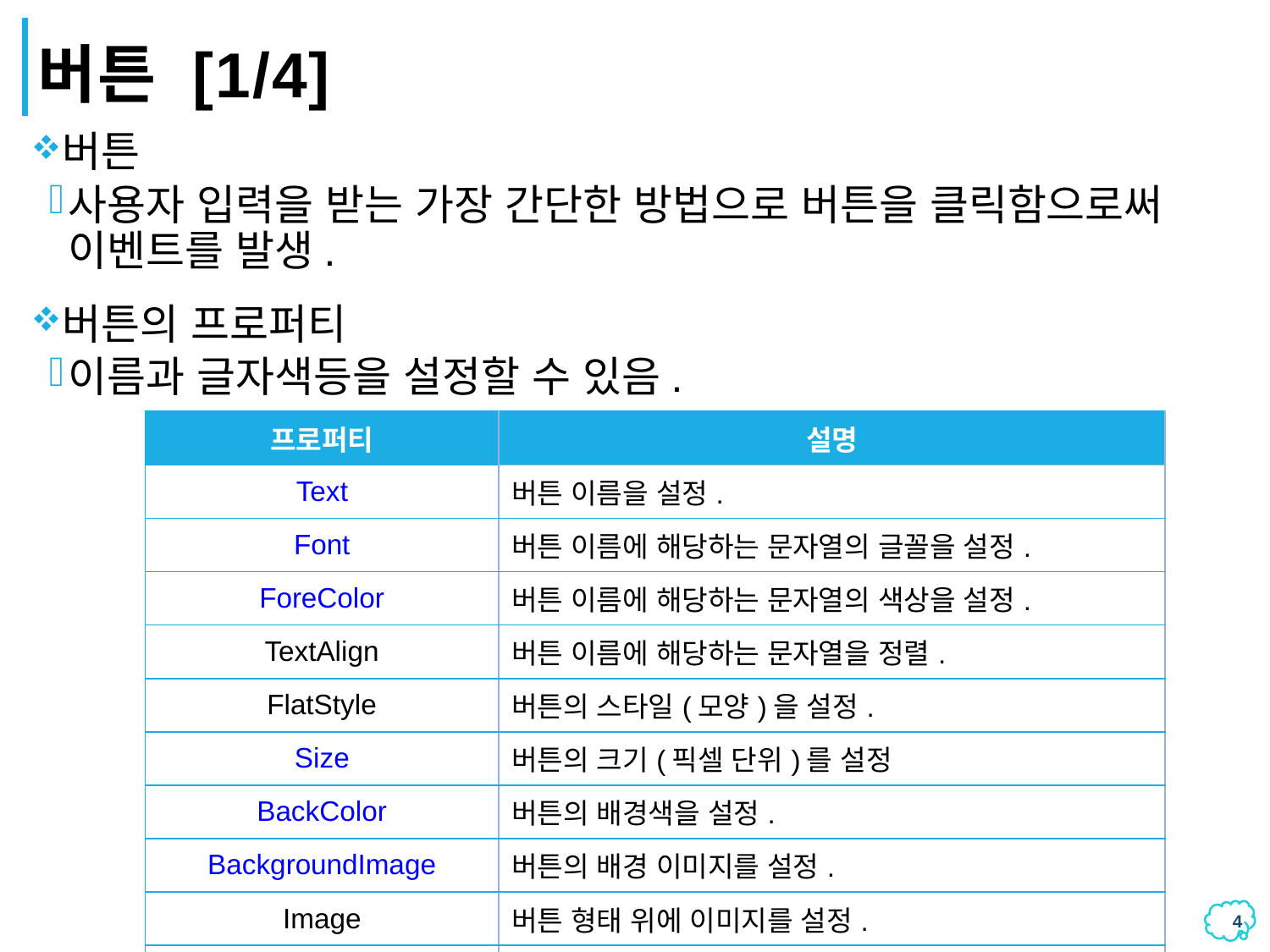

# 버튼 [1/4]
버튼
사용자 입력을 받는 가장 간단한 방법으로 버튼을 클릭함으로써 이벤트를 발생.
버튼의 프로퍼티
이름과 글자색등을 설정할 수 있음.
| 프로퍼티 | 설명 |
| --- | --- |
| Text | 버튼 이름을 설정. |
| Font | 버튼 이름에 해당하는 문자열의 글꼴을 설정. |
| ForeColor | 버튼 이름에 해당하는 문자열의 색상을 설정. |
| TextAlign | 버튼 이름에 해당하는 문자열을 정렬. |
| FlatStyle | 버튼의 스타일(모양)을 설정. |
| Size | 버튼의 크기(픽셀 단위)를 설정 |
| BackColor | 버튼의 배경색을 설정. |
| BackgroundImage | 버튼의 배경 이미지를 설정. |
| Image | 버튼 형태 위에 이미지를 설정. |
| ImageAlign | 버튼 형태 위에 이미지를 정렬. |
4